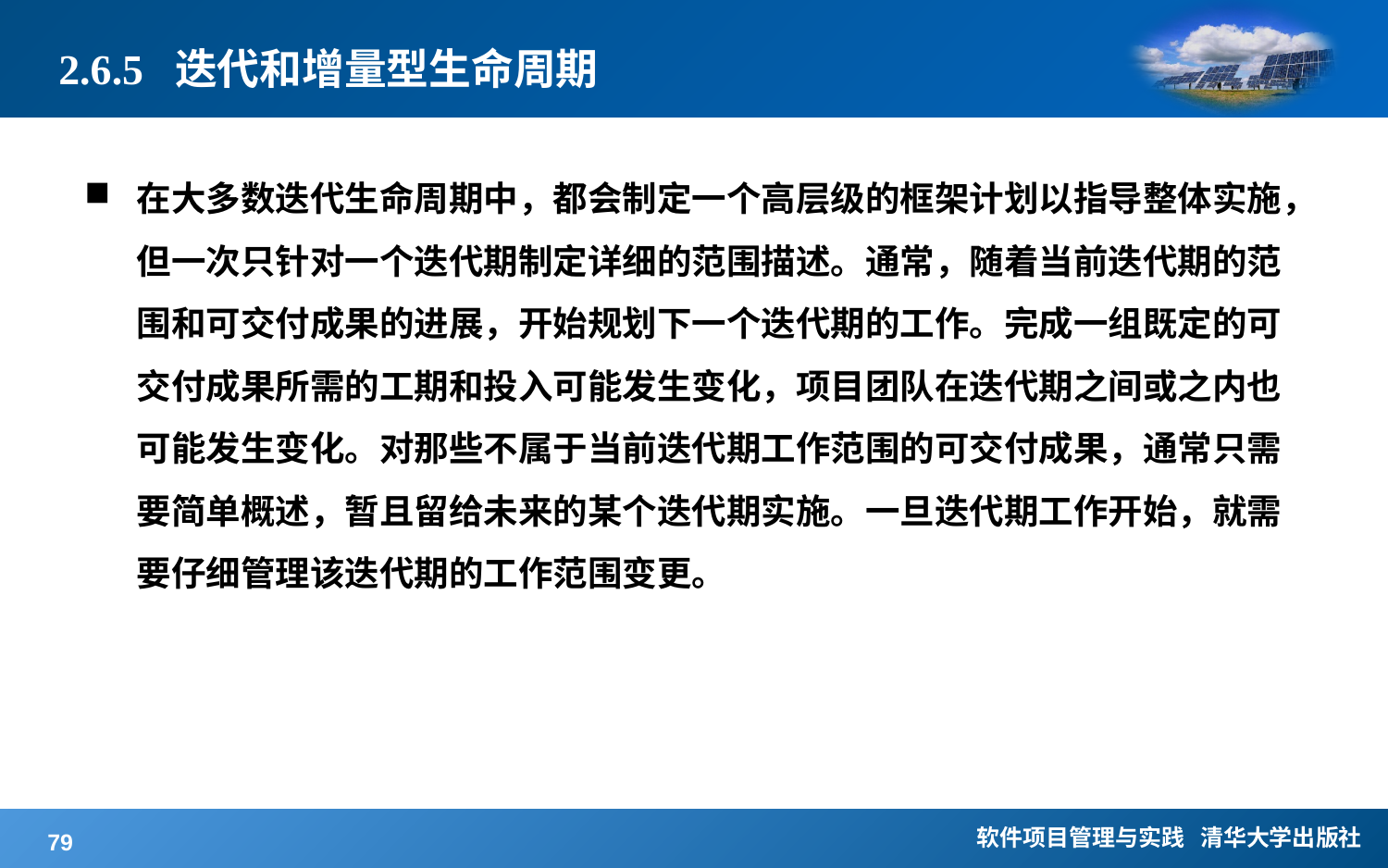

# 2.6.5  迭代和增量型生命周期
在大多数迭代生命周期中，都会制定一个高层级的框架计划以指导整体实施，但一次只针对一个迭代期制定详细的范围描述。通常，随着当前迭代期的范围和可交付成果的进展，开始规划下一个迭代期的工作。完成一组既定的可交付成果所需的工期和投入可能发生变化，项目团队在迭代期之间或之内也可能发生变化。对那些不属于当前迭代期工作范围的可交付成果，通常只需要简单概述，暂且留给未来的某个迭代期实施。一旦迭代期工作开始，就需要仔细管理该迭代期的工作范围变更。